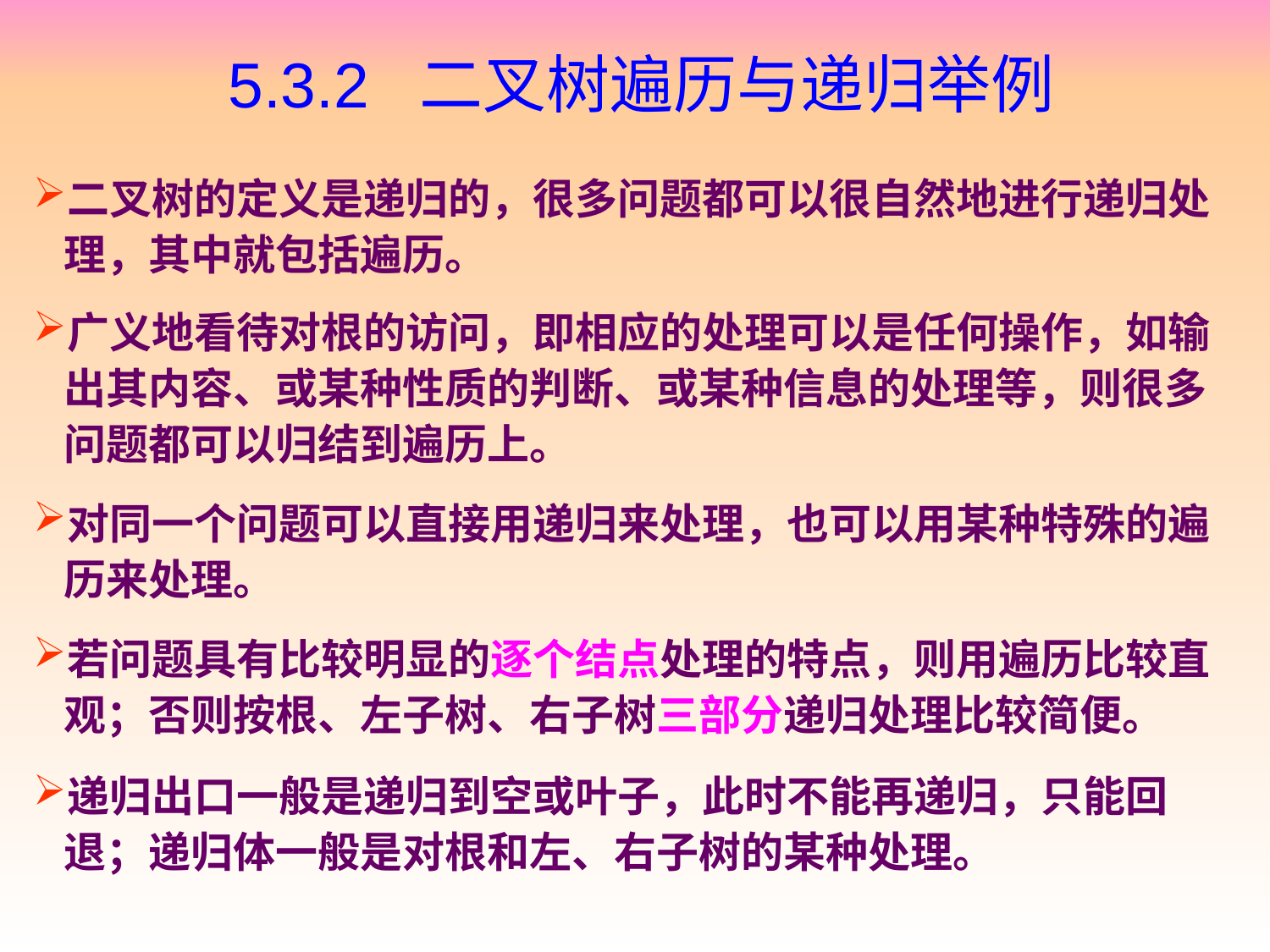

# 5.3.2  二叉树遍历与递归举例
二叉树的定义是递归的，很多问题都可以很自然地进行递归处理，其中就包括遍历。
广义地看待对根的访问，即相应的处理可以是任何操作，如输出其内容、或某种性质的判断、或某种信息的处理等，则很多问题都可以归结到遍历上。
对同一个问题可以直接用递归来处理，也可以用某种特殊的遍历来处理。
若问题具有比较明显的逐个结点处理的特点，则用遍历比较直观；否则按根、左子树、右子树三部分递归处理比较简便。
递归出口一般是递归到空或叶子，此时不能再递归，只能回退；递归体一般是对根和左、右子树的某种处理。